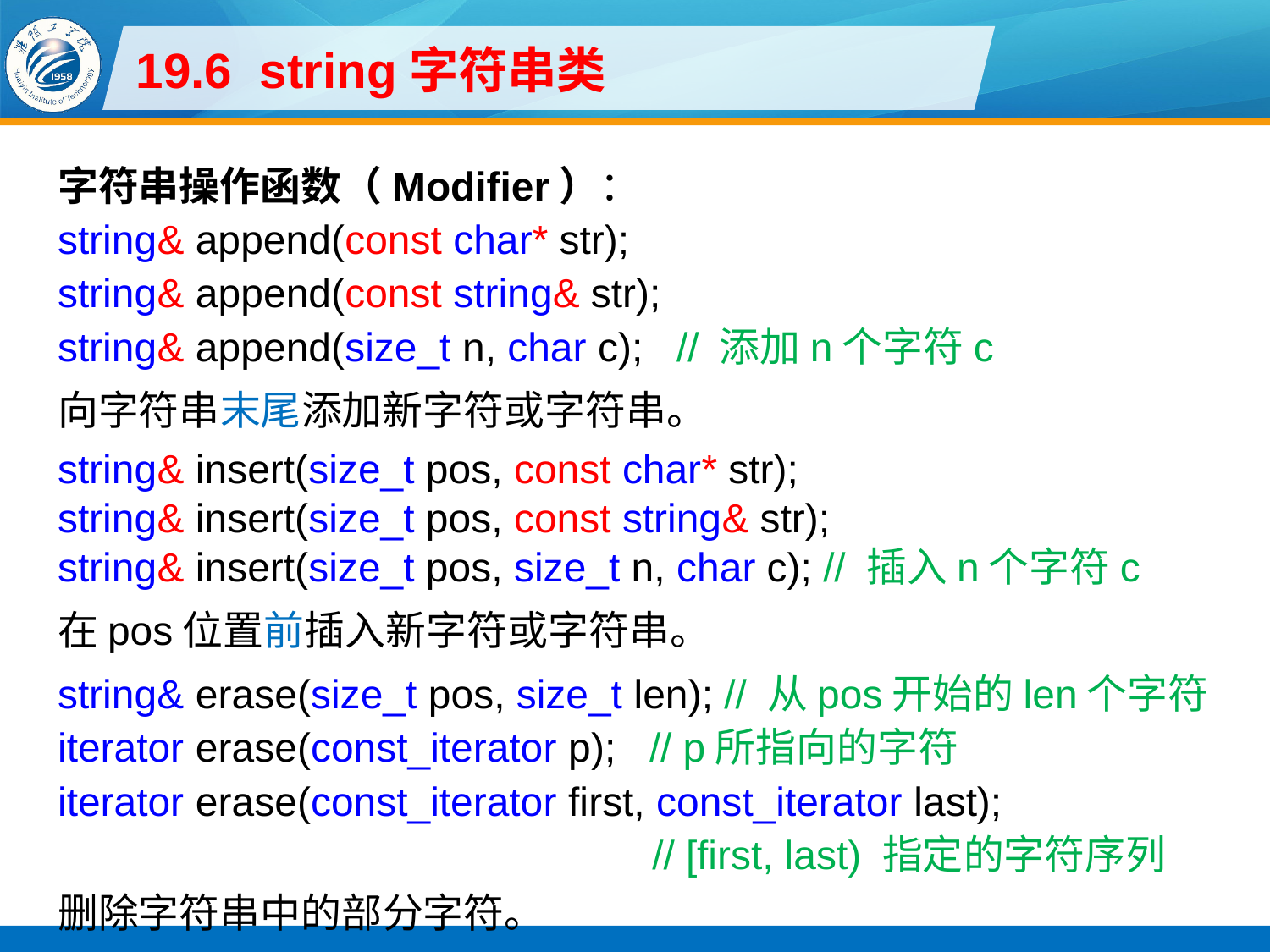

# 19.6  string字符串类
字符串操作函数（Modifier）：
string& append(const char* str);
string& append(const string& str);
string& append(size_t n, char c);   // 添加n个字符c
向字符串末尾添加新字符或字符串。
string& insert(size_t pos, const char* str);
string& insert(size_t pos, const string& str);
string& insert(size_t pos, size_t n, char c); // 插入n个字符c
在pos位置前插入新字符或字符串。
string& erase(size_t pos, size_t len); // 从pos开始的len个字符
iterator erase(const_iterator p);   // p所指向的字符
iterator erase(const_iterator first, const_iterator last);
                                                     // [first, last) 指定的字符序列
删除字符串中的部分字符。